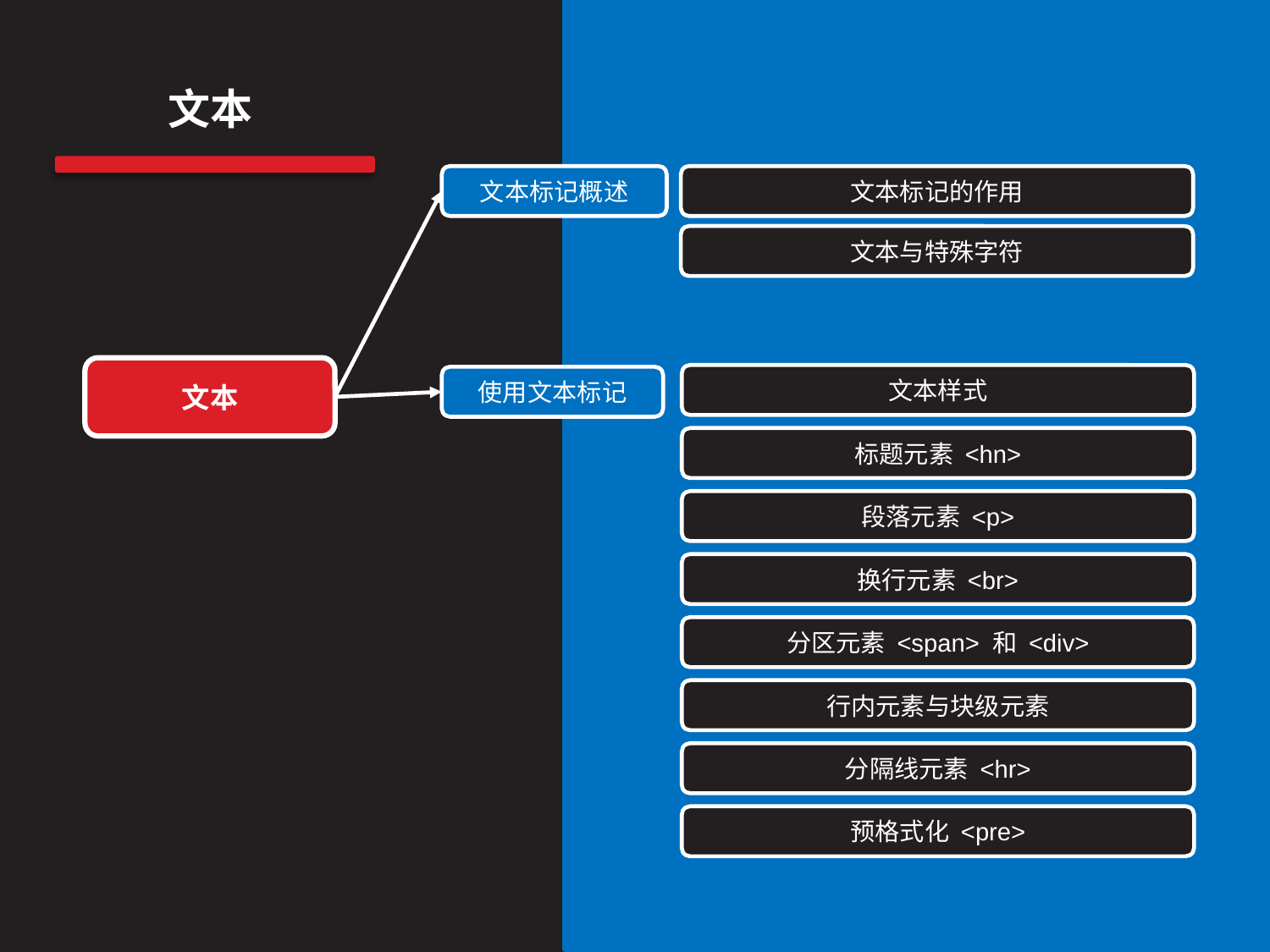

文本

文本标记的作用
文本标记概述
文本与特殊字符
文本
文本样式
使用文本标记
标题元素 <hn>
段落元素 <p>
换行元素 <br>
分区元素 <span> 和 <div>
行内元素与块级元素
分隔线元素 <hr>
预格式化 <pre>